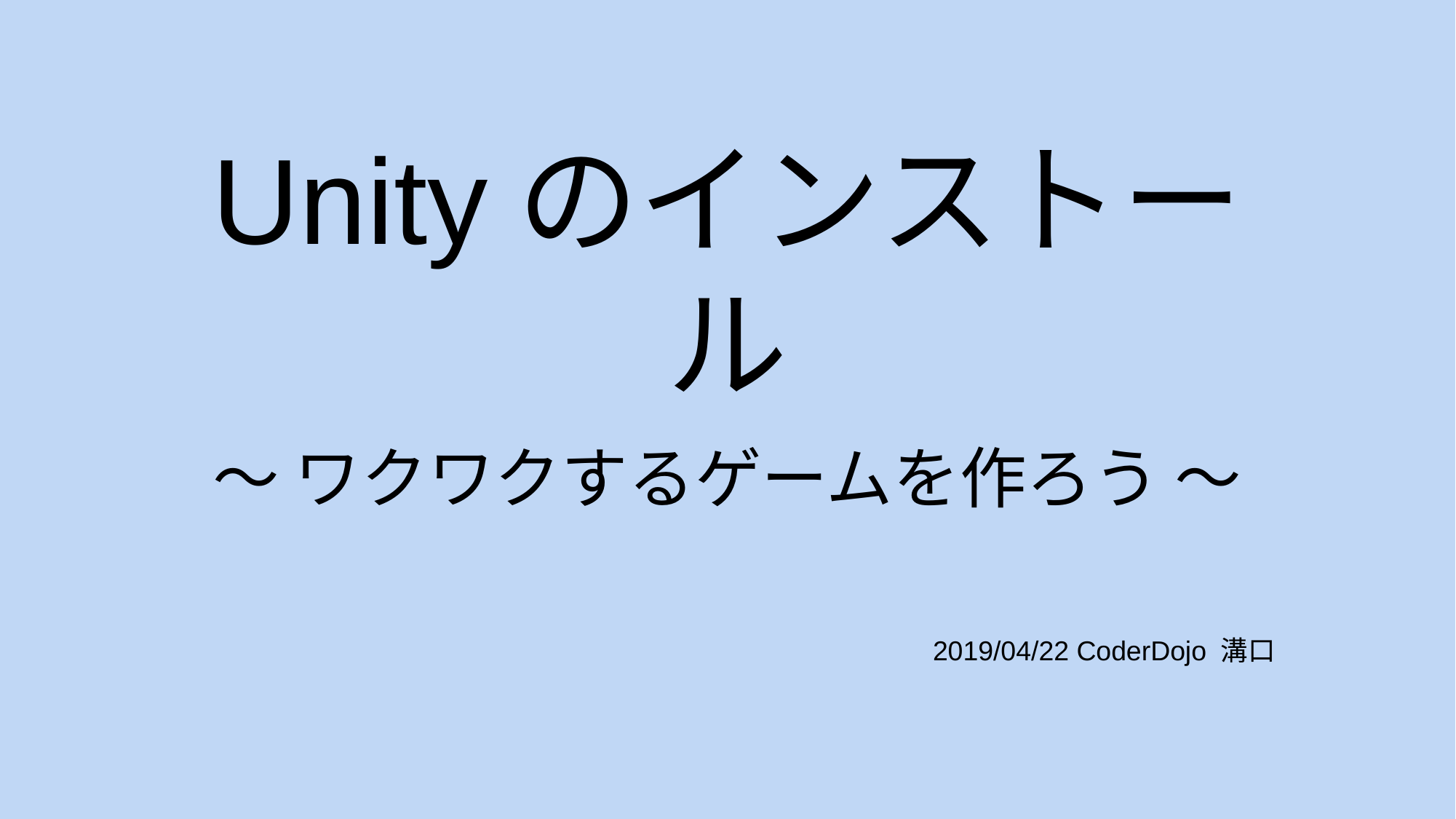

# Unityのインストール
～ ワクワクするゲームを作ろう ～
2019/04/22 CoderDojo 溝口